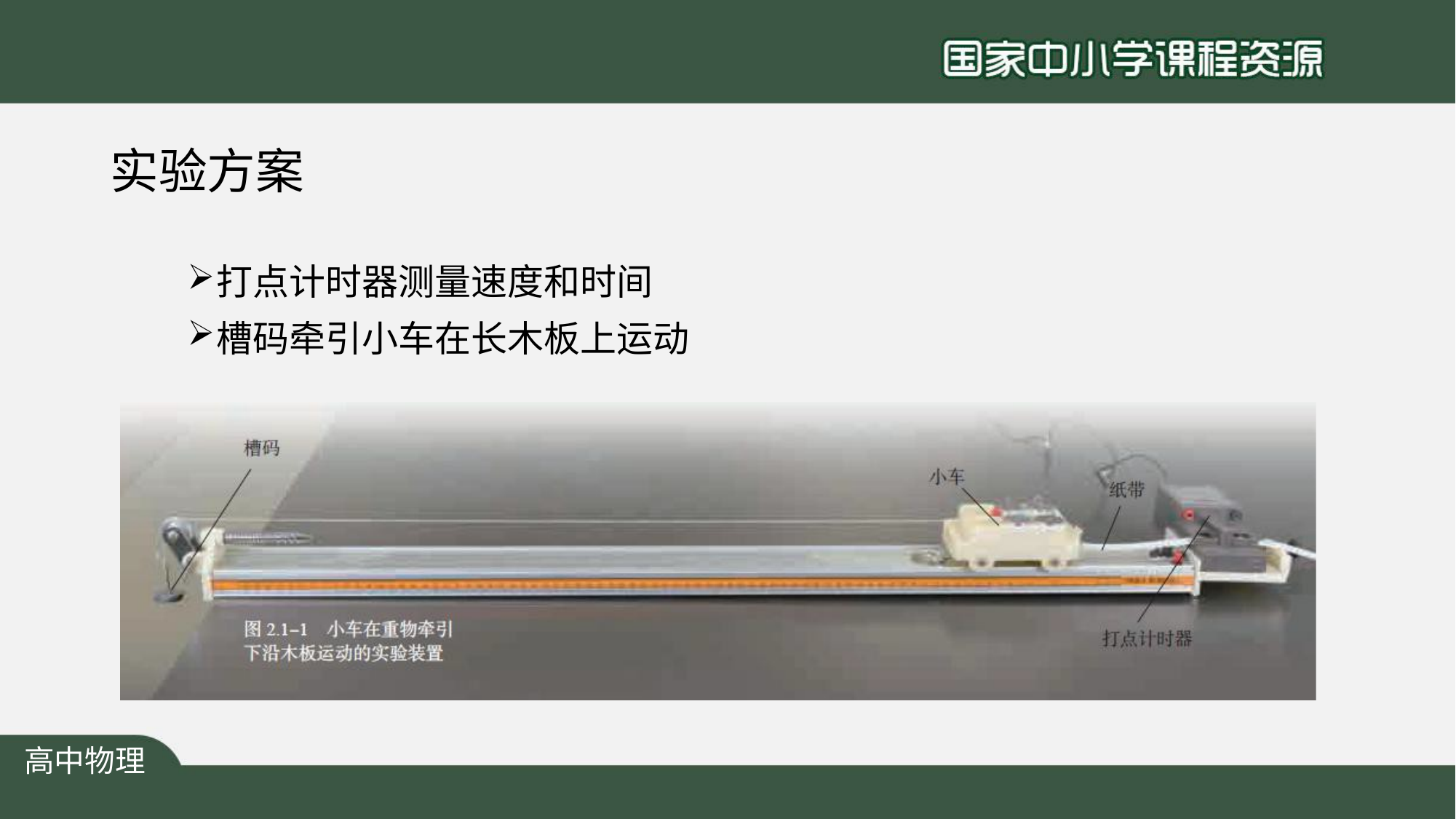

# 实验方案
打点计时器测量速度和时间
槽码牵引小车在长木板上运动

高中物理